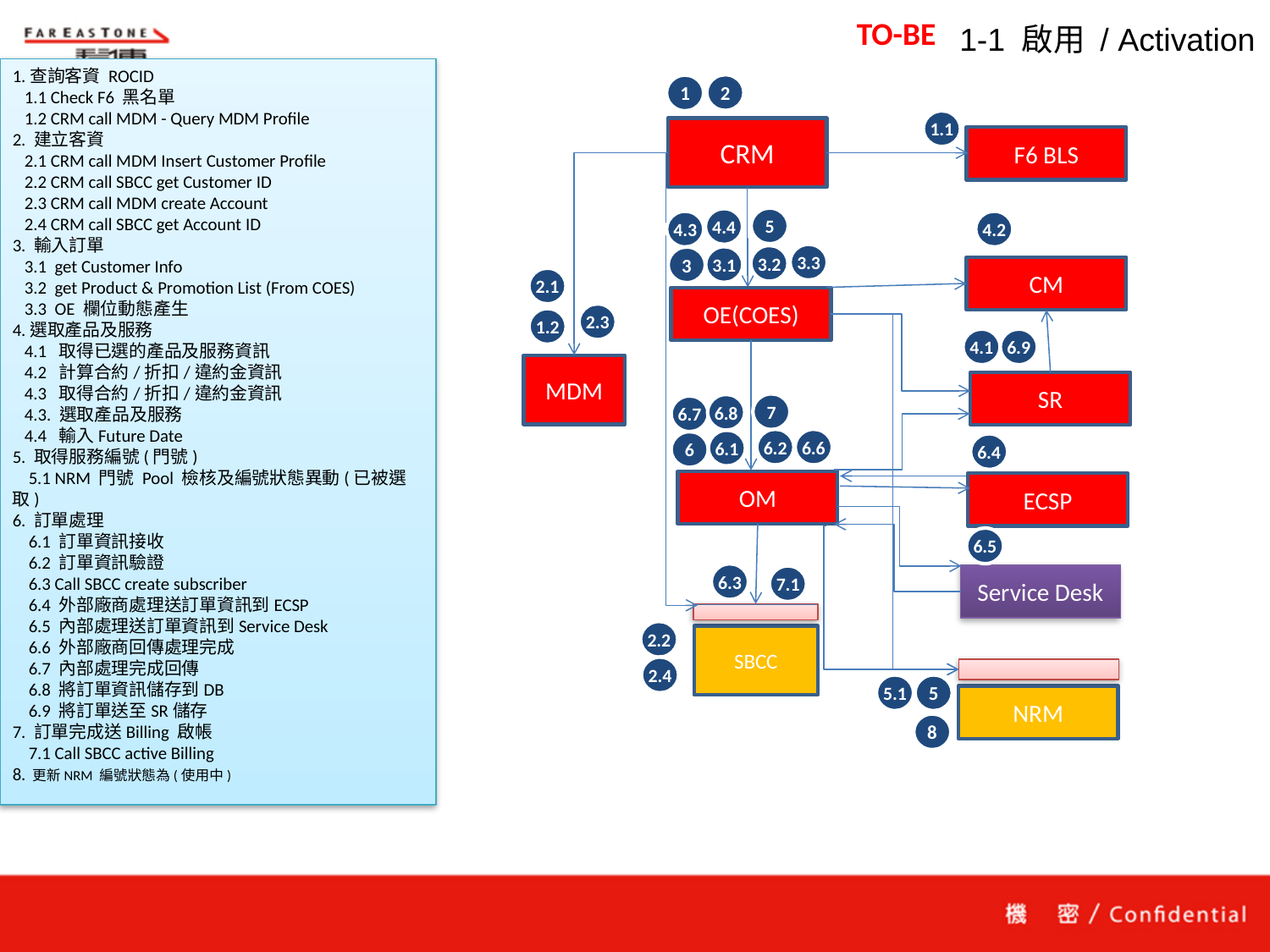

1-1 啟用 / Activation
TO-BE
1.查詢客資 ROCID
   1.1 Check F6 黑名單
   1.2 CRM call MDM - Query MDM Profile
2. 建立客資
   2.1 CRM call MDM Insert Customer Profile
   2.2 CRM call SBCC get Customer ID
   2.3 CRM call MDM create Account
   2.4 CRM call SBCC get Account ID
3. 輸入訂單
   3.1  get Customer Info
   3.2  get Product & Promotion List (From COES)
   3.3  OE 欄位動態產生
4.選取產品及服務
   4.1  取得已選的產品及服務資訊
   4.2  計算合約/折扣/違約金資訊
   4.3  取得合約/折扣/違約金資訊
   4.3. 選取產品及服務
   4.4  輸入Future Date
5. 取得服務編號(門號)
    5.1 NRM 門號 Pool 檢核及編號狀態異動(已被選取)
6. 訂單處理
    6.1 訂單資訊接收
    6.2 訂單資訊驗證
    6.3 Call SBCC create subscriber
    6.4 外部廠商處理送訂單資訊到ECSP
    6.5 內部處理送訂單資訊到Service Desk
    6.6 外部廠商回傳處理完成
    6.7 內部處理完成回傳
    6.8 將訂單資訊儲存到DB
    6.9 將訂單送至SR儲存
7. 訂單完成送Billing 啟帳
    7.1 Call SBCC active Billing
8. 更新NRM 編號狀態為(使用中)

2
1
1.1
CRM
F6 BLS
5
4.4
4.3
4.2
3.3
3.2
3.1
3
CM
2.1
OE(COES)
2.3
1.2
4.1
6.9
MDM
SR
7
6.8
6.7
6.2
6.6
6.1
6
6.4
OM
ECSP
6.5
6.3
Service Desk
7.1

2.2
SBCC
2.4

5.1
5
NRM
8